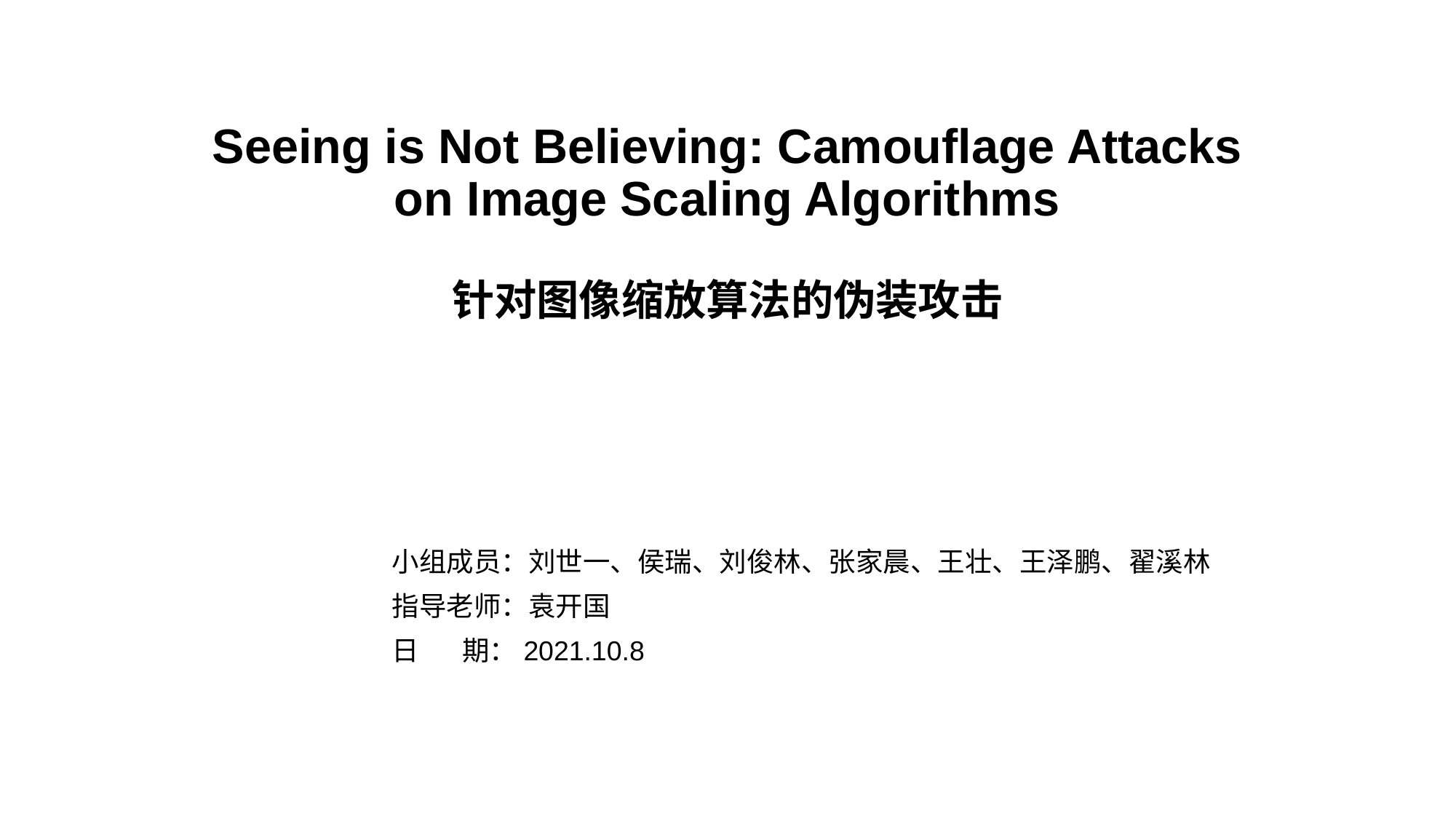

# Seeing is Not Believing: Camouflage Attacks on Image Scaling Algorithms 针对图像缩放算法的伪装攻击
小组成员：刘世一、侯瑞、刘俊林、张家晨、王壮、王泽鹏、翟溪林
指导老师：袁开国
日       期：2021.10.8